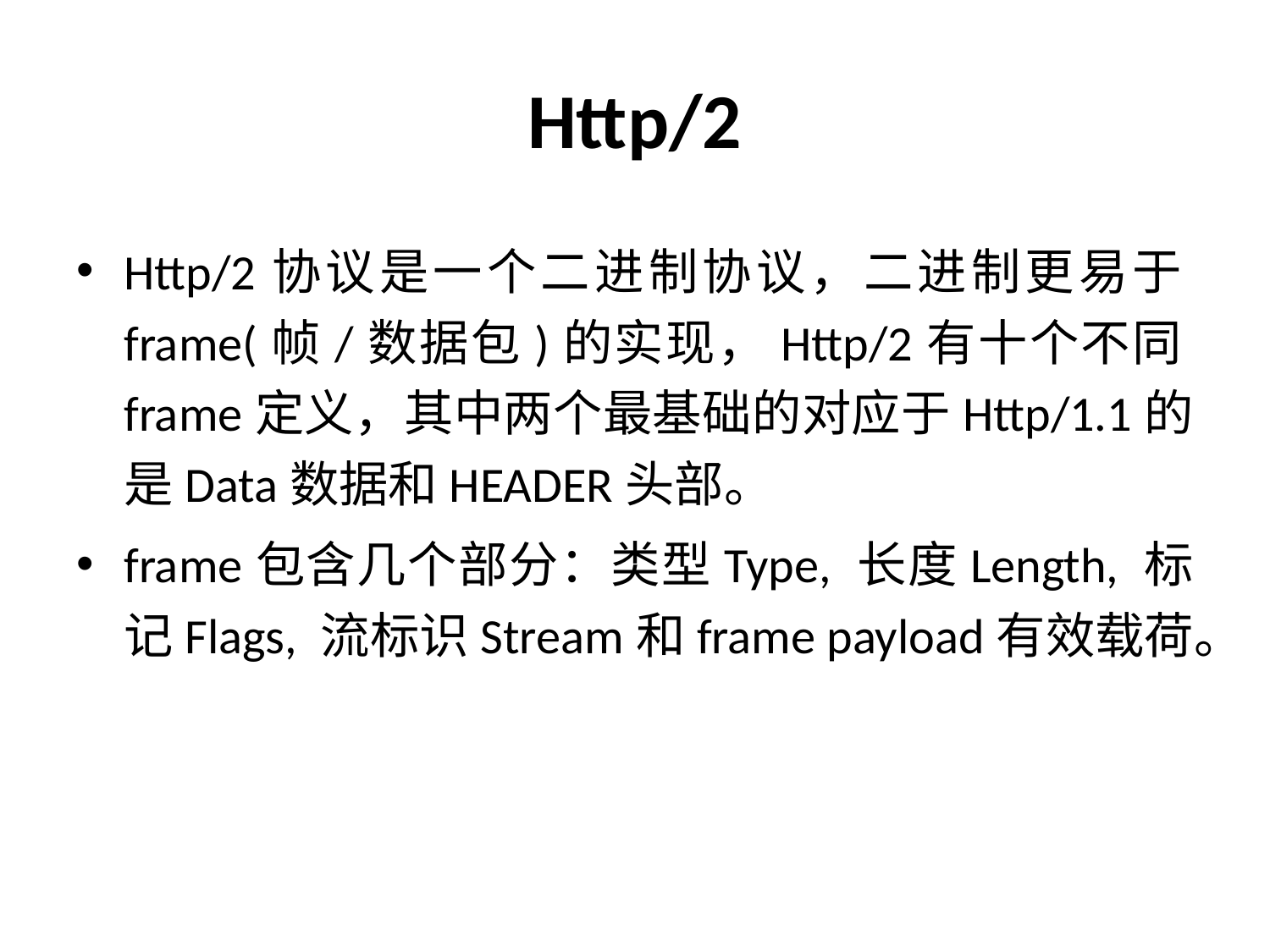

# Http/2
Http/2协议是一个二进制协议，二进制更易于frame(帧/数据包)的实现，Http/2有十个不同frame定义，其中两个最基础的对应于Http/1.1的是Data数据和HEADER头部。
frame包含几个部分：类型Type, 长度Length, 标记Flags, 流标识Stream和frame payload有效载荷。